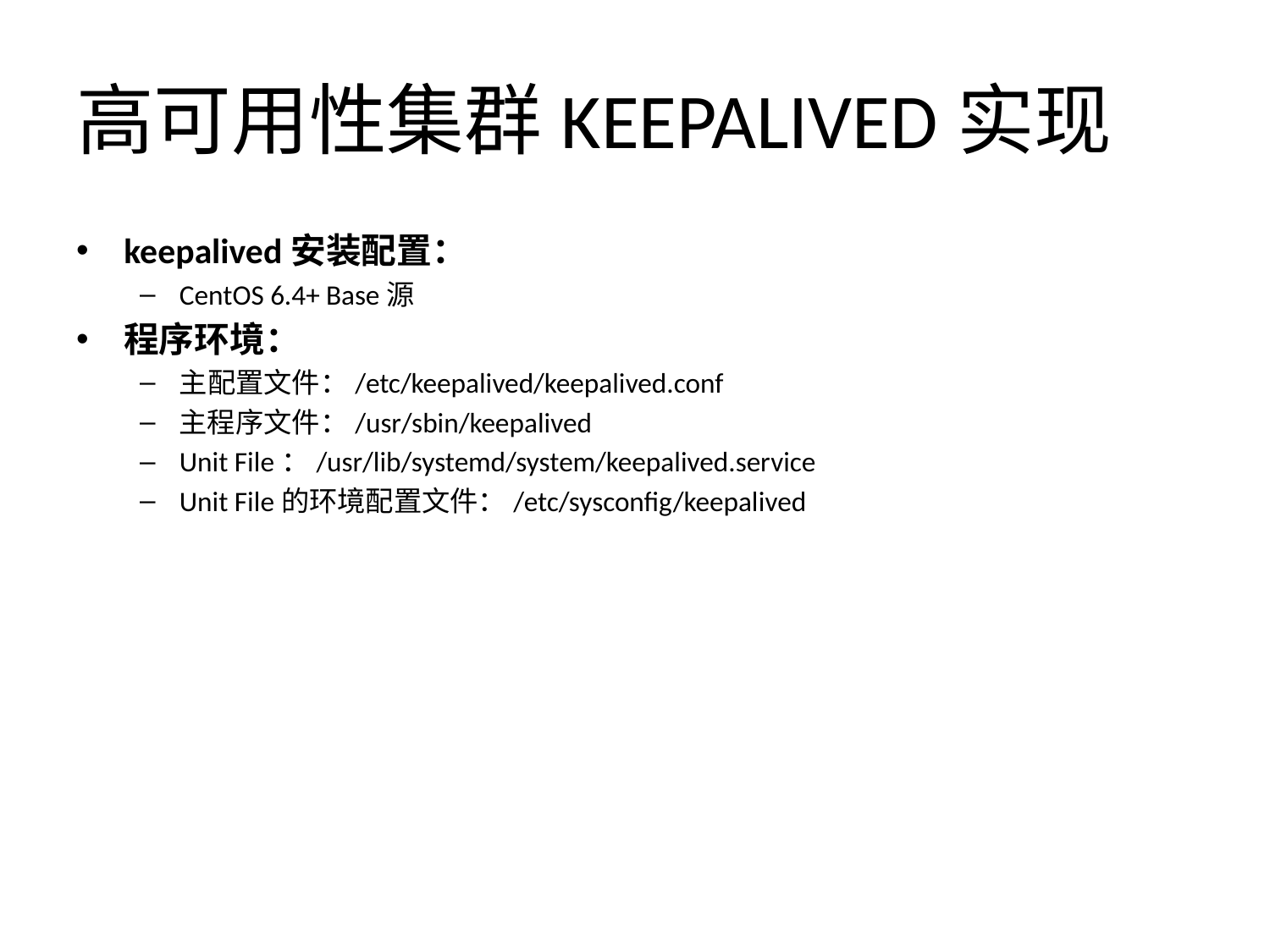

# 高可用性集群KEEPALIVED实现
keepalived安装配置：
CentOS 6.4+ Base源
程序环境：
主配置文件：/etc/keepalived/keepalived.conf
主程序文件：/usr/sbin/keepalived
Unit File：/usr/lib/systemd/system/keepalived.service
Unit File的环境配置文件：/etc/sysconfig/keepalived